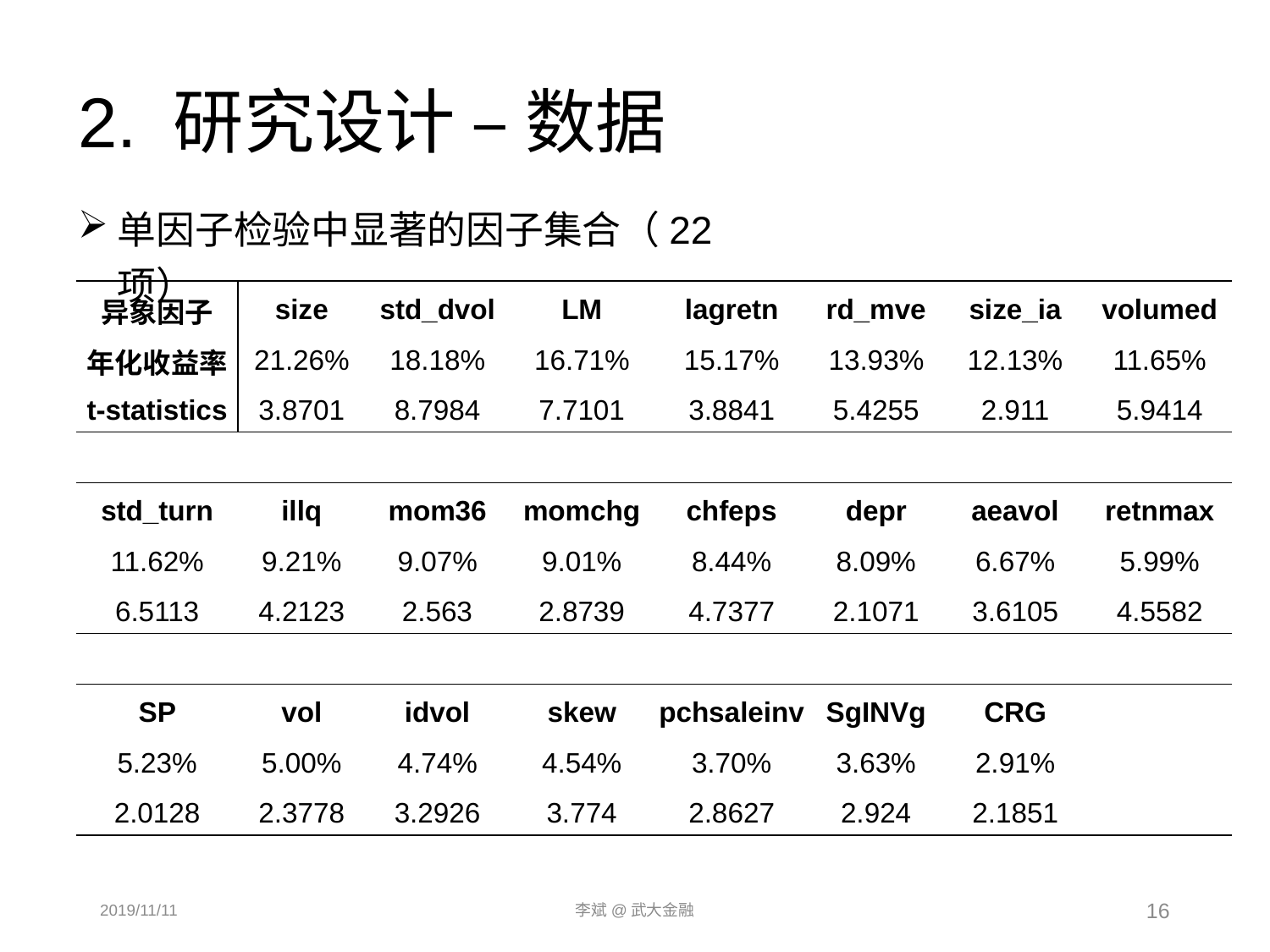

2. 研究设计 – 数据
单因子检验中显著的因子集合（22项）
| 异象因子 | size | std\_dvol | LM | lagretn | rd\_mve | size\_ia | volumed |
| --- | --- | --- | --- | --- | --- | --- | --- |
| 年化收益率 | 21.26% | 18.18% | 16.71% | 15.17% | 13.93% | 12.13% | 11.65% |
| t-statistics | 3.8701 | 8.7984 | 7.7101 | 3.8841 | 5.4255 | 2.911 | 5.9414 |
|  |  |  |  |  |  |  |  |
| std\_turn | illq | mom36 | momchg | chfeps | depr | aeavol | retnmax |
| 11.62% | 9.21% | 9.07% | 9.01% | 8.44% | 8.09% | 6.67% | 5.99% |
| 6.5113 | 4.2123 | 2.563 | 2.8739 | 4.7377 | 2.1071 | 3.6105 | 4.5582 |
|  |  |  |  |  |  |  |  |
| SP | vol | idvol | skew | pchsaleinv | SgINVg | CRG |  |
| 5.23% | 5.00% | 4.74% | 4.54% | 3.70% | 3.63% | 2.91% |  |
| 2.0128 | 2.3778 | 3.2926 | 3.774 | 2.8627 | 2.924 | 2.1851 |  |
2019/11/11
李斌@武大金融
16